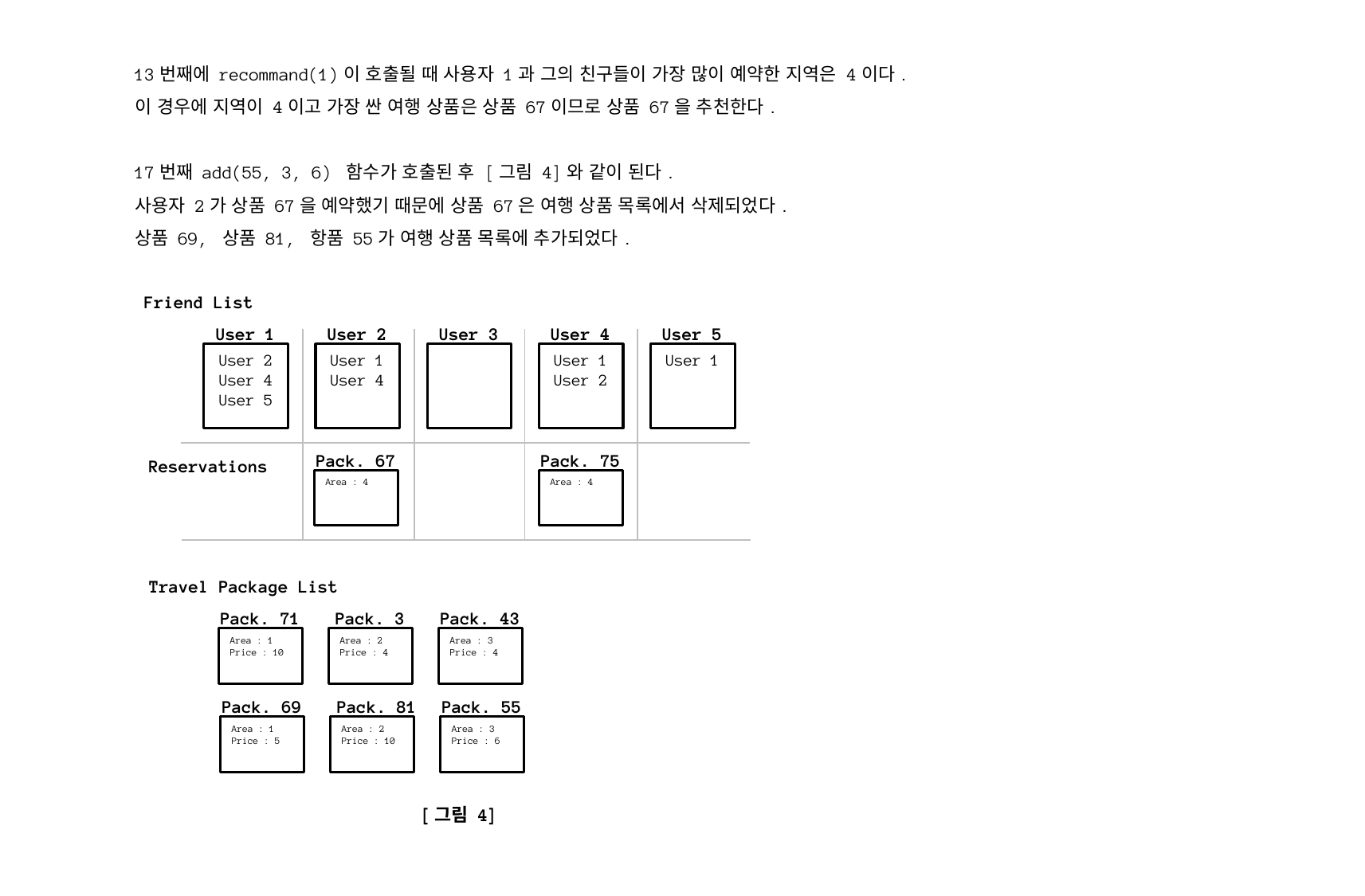

13번째에 recommand(1)이 호출될 때 사용자 1과 그의 친구들이 가장 많이 예약한 지역은 4이다.
이 경우에 지역이 4이고 가장 싼 여행 상품은 상품 67이므로 상품 67을 추천한다.

17번째 add(55, 3, 6) 함수가 호출된 후 [그림 4]와 같이 된다.
사용자 2가 상품 67을 예약했기 때문에 상품 67은 여행 상품 목록에서 삭제되었다.
상품 69, 상품 81, 항품 55가 여행 상품 목록에 추가되었다.
Friend List
User 1
User 2
User 3
User 4
User 5
User 2
User 4
User 5
User 1
User 4

User 1
User 2
User 1

Pack. 67
Pack. 75
Reservations
Area : 4
Area : 4
Travel Package List
Pack. 71
Pack. 3
Pack. 43
Area : 1
Price : 10
Area : 2
Price : 4
Area : 3
Price : 4
Pack. 69
Pack. 81
Pack. 55
Area : 1
Price : 5
Area : 2
Price : 10
Area : 3
Price : 6
[그림 4]